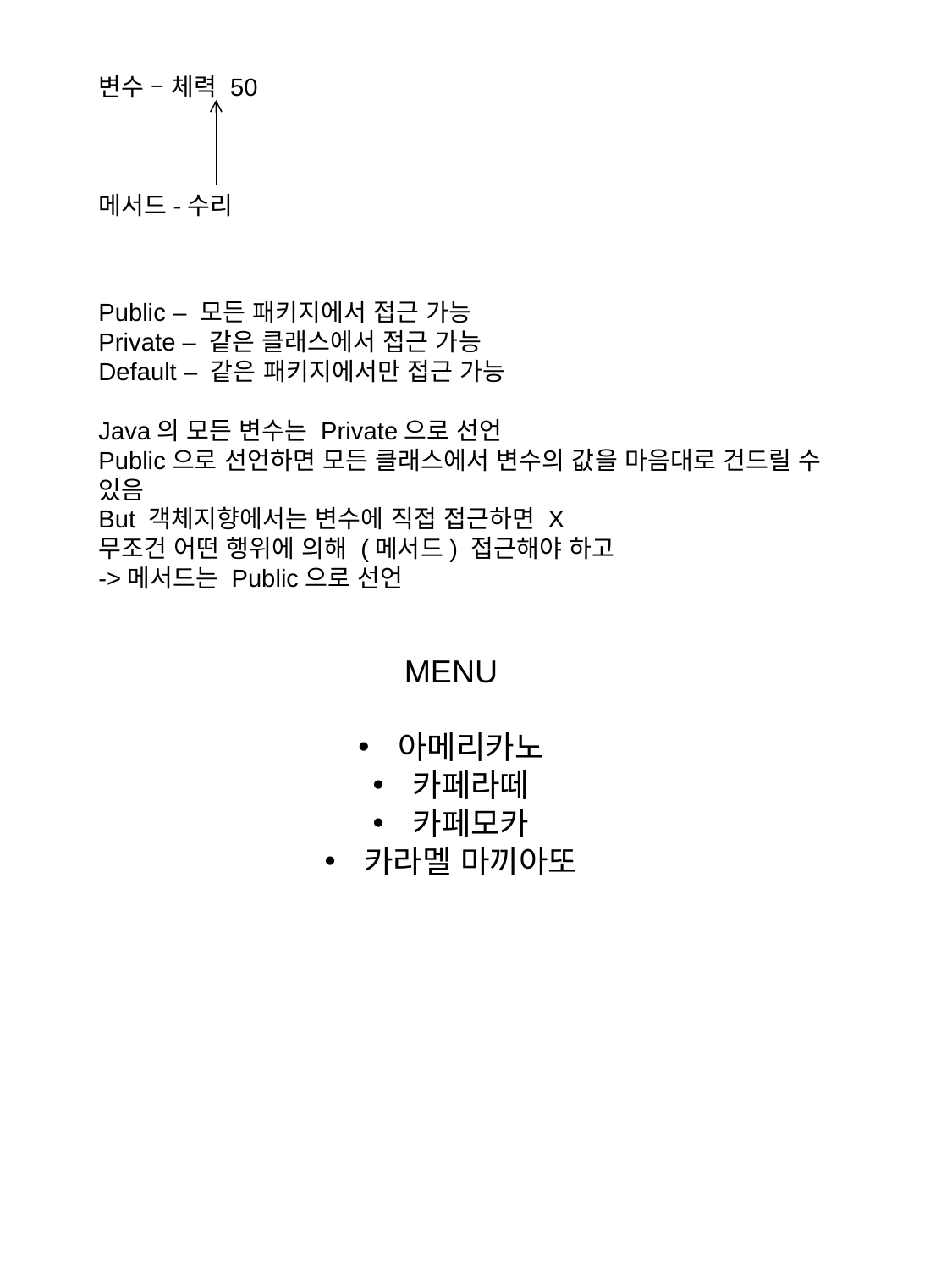

변수 – 체력 50

메서드-수리
Public – 모든 패키지에서 접근 가능
Private – 같은 클래스에서 접근 가능
Default – 같은 패키지에서만 접근 가능

Java의 모든 변수는 Private으로 선언
Public으로 선언하면 모든 클래스에서 변수의 값을 마음대로 건드릴 수 있음
But 객체지향에서는 변수에 직접 접근하면 X
무조건 어떤 행위에 의해 (메서드) 접근해야 하고
->메서드는 Public으로 선언
MENU

아메리카노
카페라떼
카페모카
카라멜 마끼아또